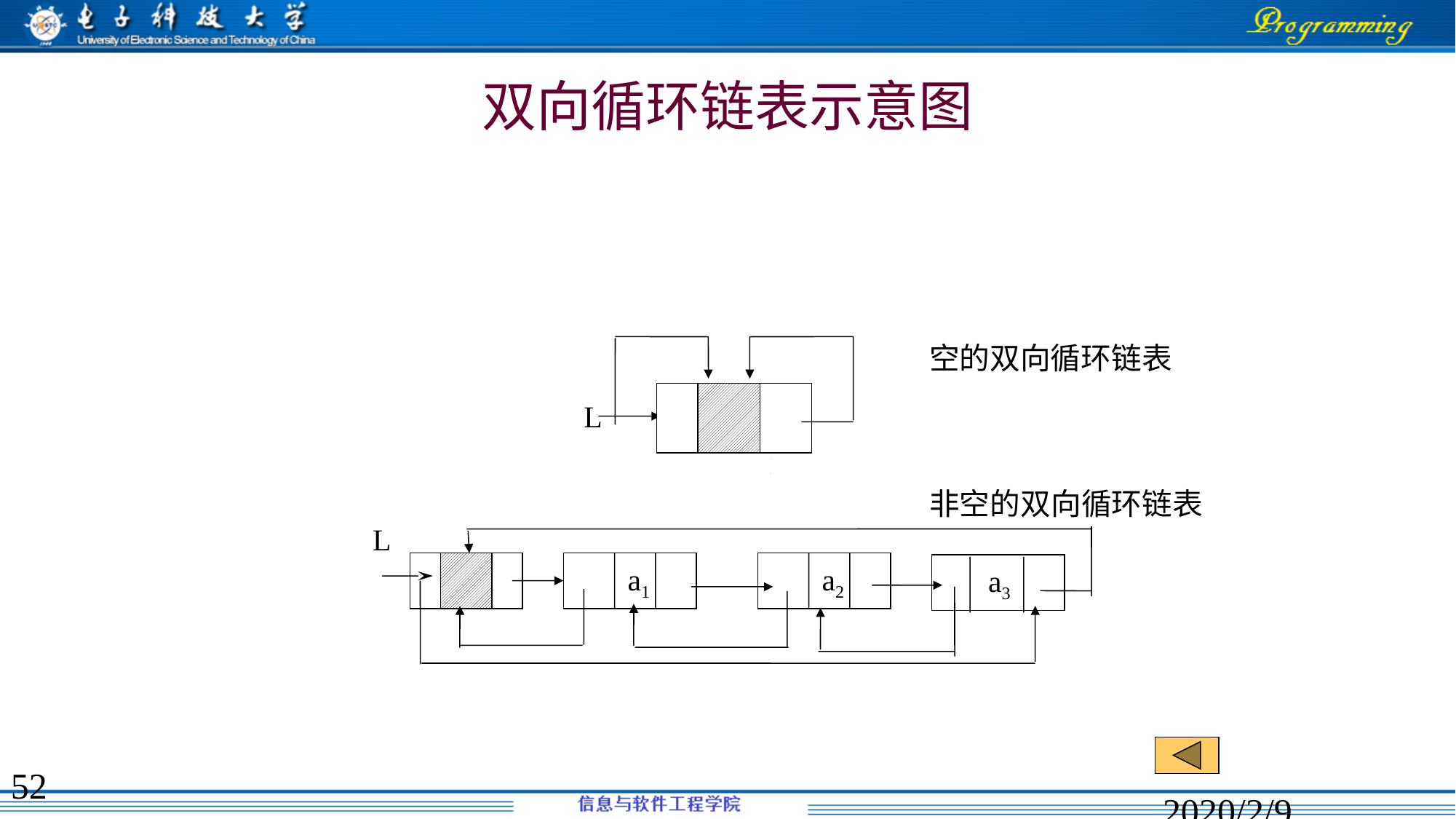

# 双向循环链表示意图

空的双向循环链表

L

L

       a1

       a2

      a3

非空的双向循环链表

52
2020/2/9